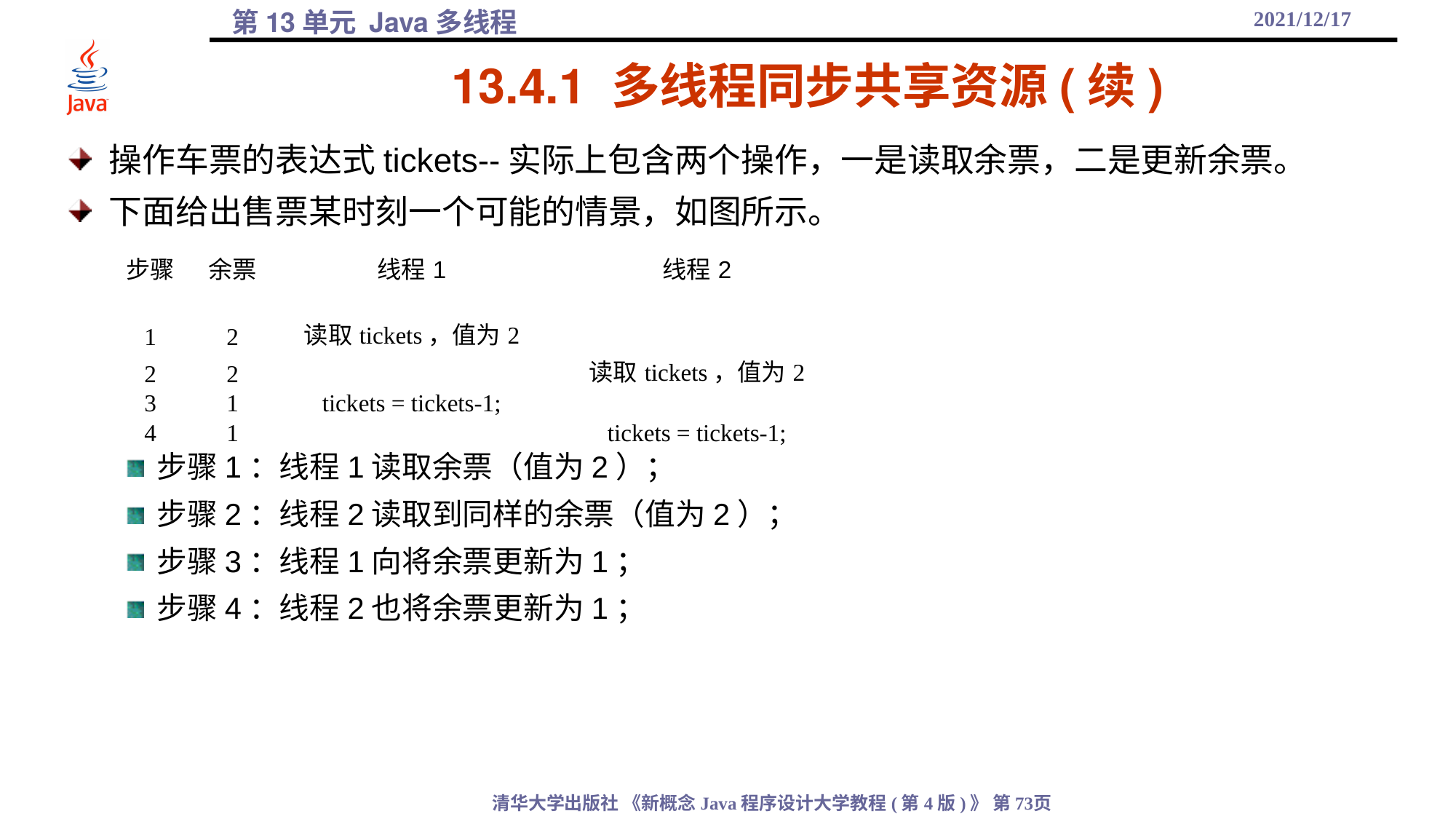

2021/12/17
# 13.4.1 多线程同步共享资源(续)
操作车票的表达式tickets--实际上包含两个操作，一是读取余票，二是更新余票。
下面给出售票某时刻一个可能的情景，如图所示。

步骤1：线程1读取余票（值为2）；
步骤2：线程2读取到同样的余票（值为2）；
步骤3：线程1向将余票更新为1；
步骤4：线程2也将余票更新为1；

| 步骤 | 余票 | 线程1 | 线程2 |
| --- | --- | --- | --- |
|  |  |  |  |
| 1 | 2 | 读取tickets，值为2 |  |
| 2 | 2 |  | 读取tickets，值为2 |
| 3 | 1 | tickets = tickets-1; |  |
| 4 | 1 |  | tickets = tickets-1; |